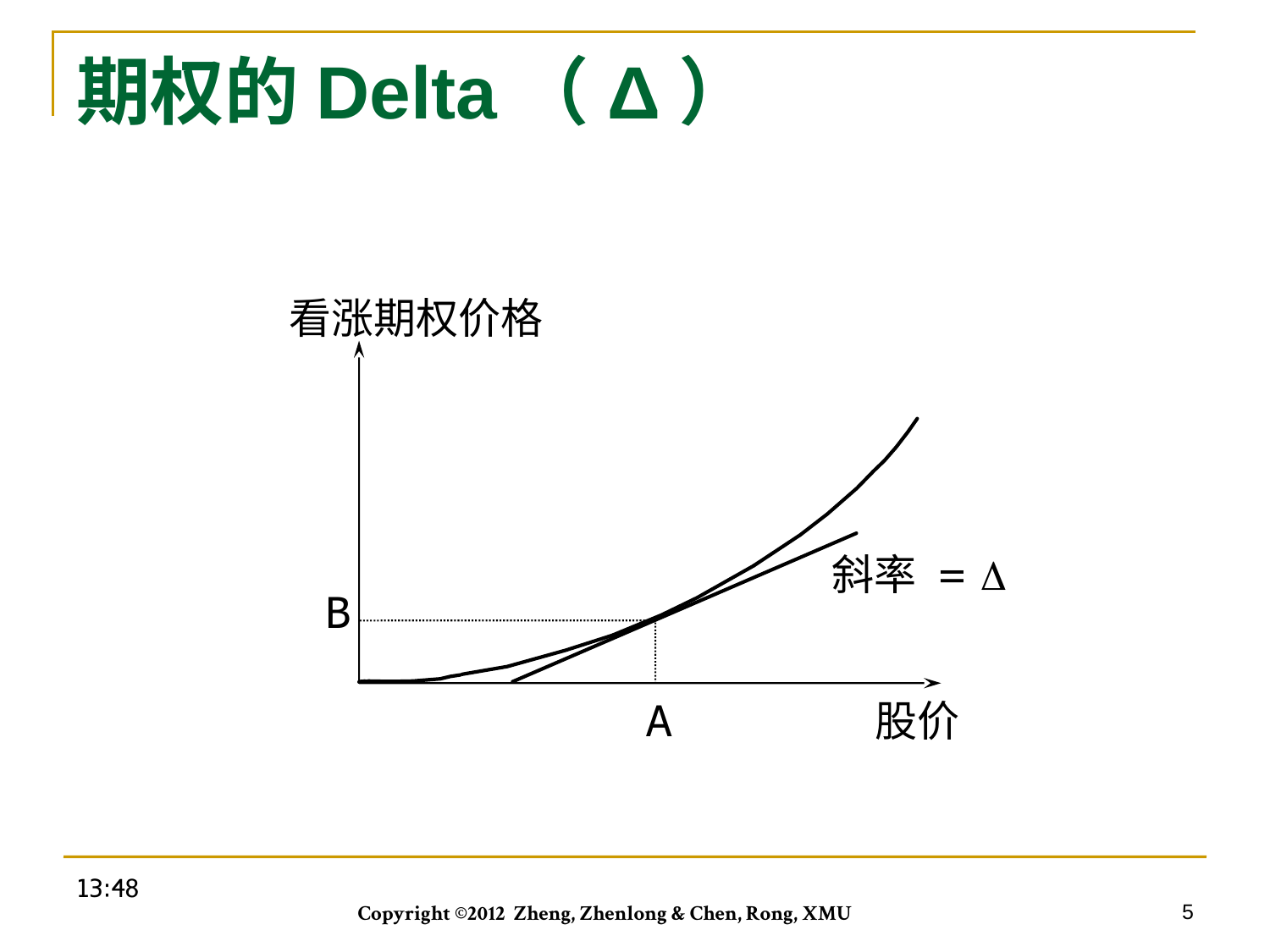

# 期权的Delta（Δ）

看涨期权价格

斜率 = Δ
B

A
股价
13:48
5
Copyright ©2012  Zheng, Zhenlong & Chen, Rong, XMU